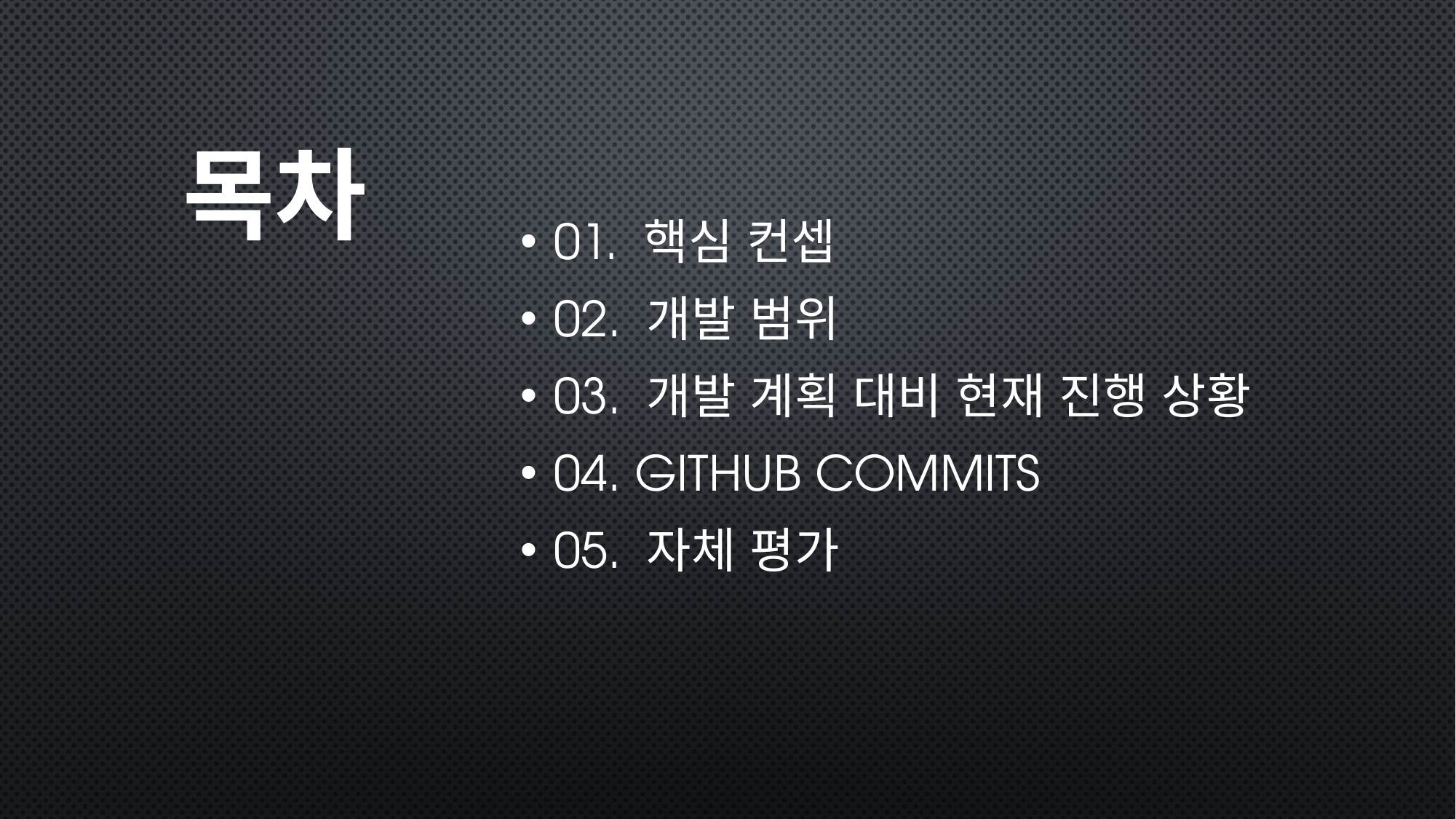

# 목차
01. 핵심 컨셉
02. 개발 범위
03. 개발 계획 대비 현재 진행 상황
04. Github Commits
05. 자체 평가